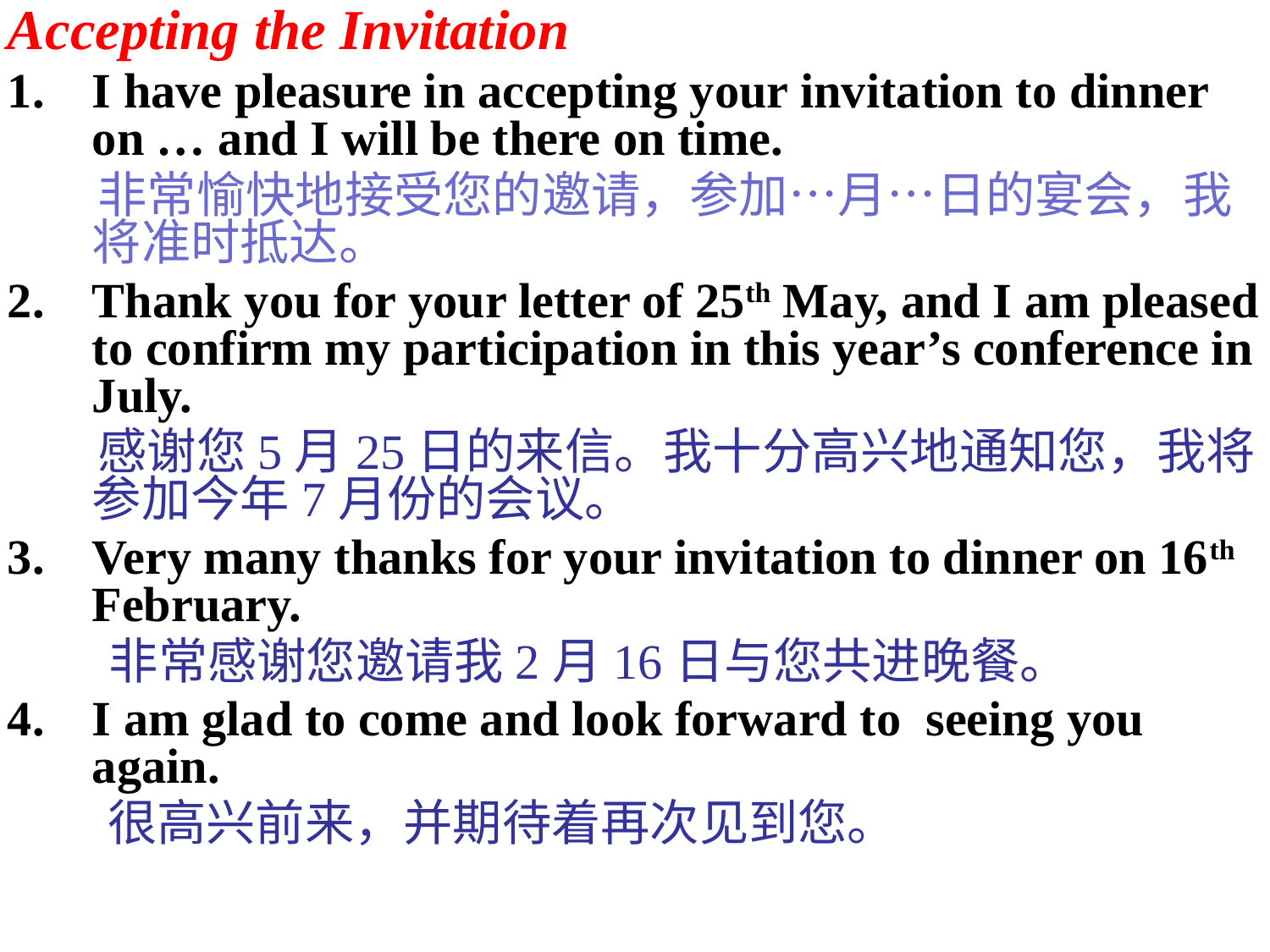

Accepting the Invitation
I have pleasure in accepting your invitation to dinner on … and I will be there on time.
       非常愉快地接受您的邀请，参加…月…日的宴会，我将准时抵达。
Thank you for your letter of 25th May, and I am pleased to confirm my participation in this year’s conference in July.
       感谢您5月25日的来信。我十分高兴地通知您，我将参加今年7月份的会议。
Very many thanks for your invitation to dinner on 16th February.
        非常感谢您邀请我2月16日与您共进晚餐。
I am glad to come and look forward to  seeing you again.
        很高兴前来，并期待着再次见到您。